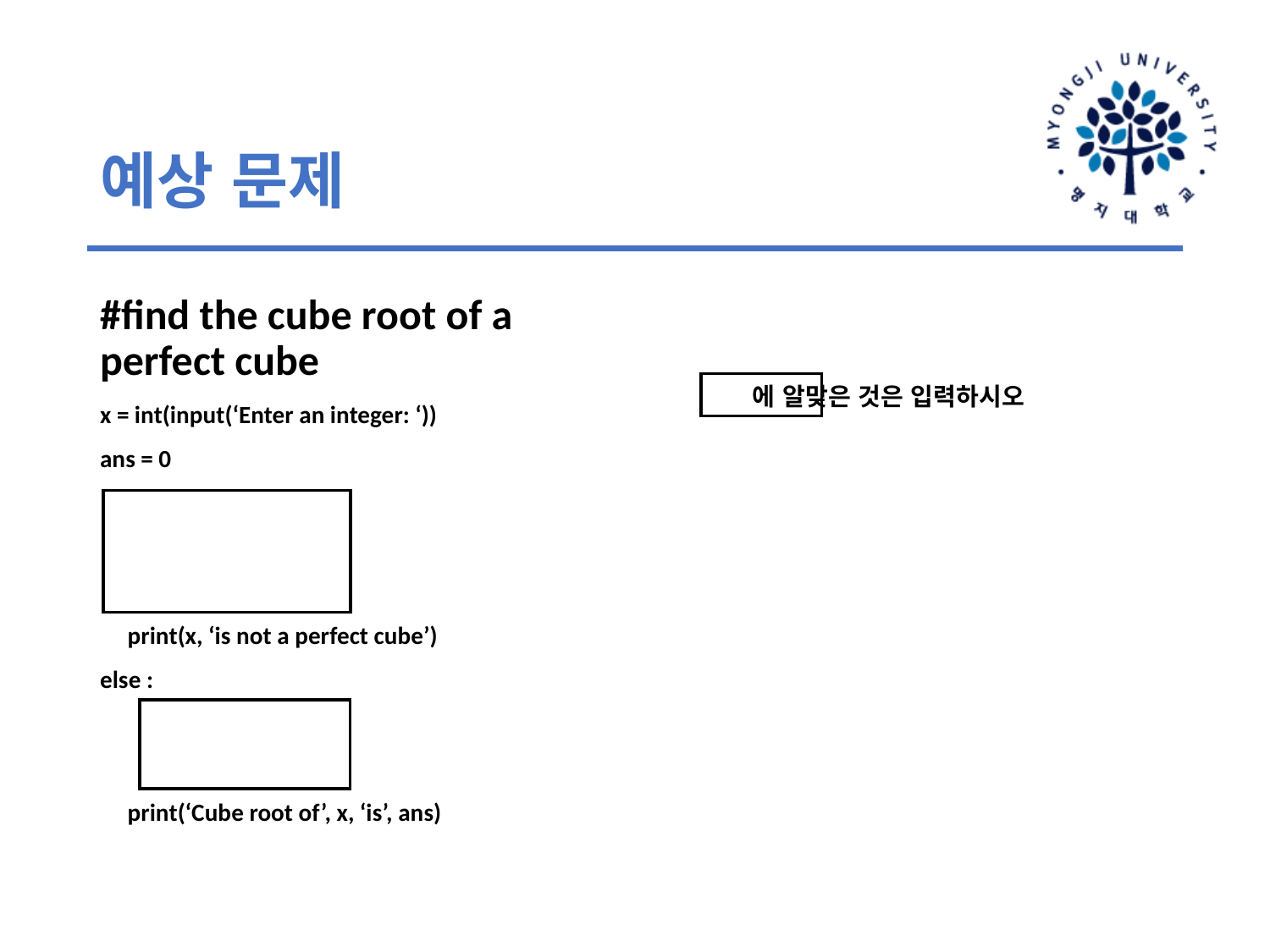

# 예상 문제
#find the cube root of a perfect cube
x = int(input(‘Enter an integer: ‘))
ans = 0

     print(x, ‘is not a perfect cube’)
else :

     print(‘Cube root of’, x, ‘is’, ans)

                            에 알맞은 것은 입력하시오